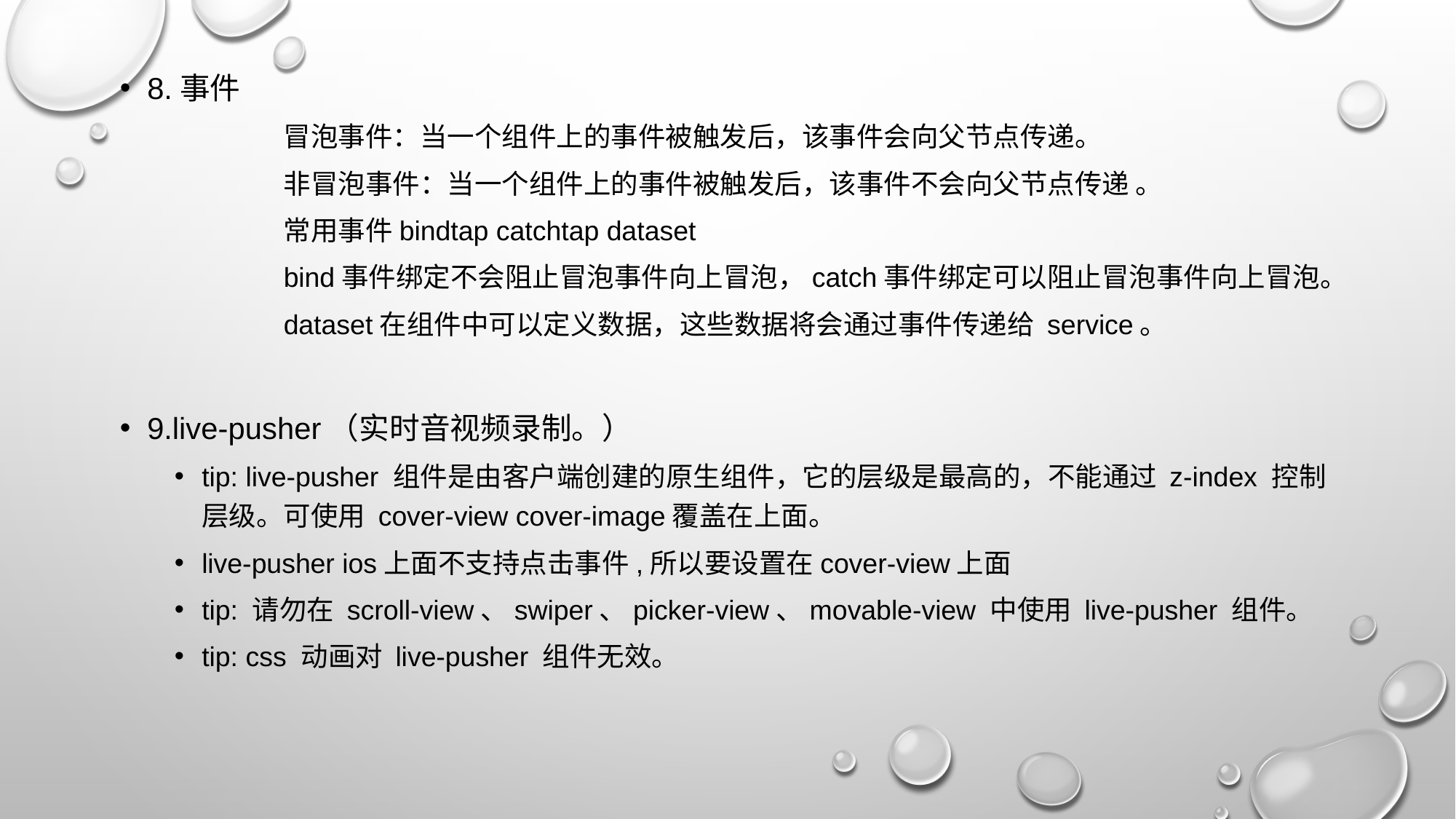

8.事件
	冒泡事件：当一个组件上的事件被触发后，该事件会向父节点传递。
	非冒泡事件：当一个组件上的事件被触发后，该事件不会向父节点传递 。
	常用事件bindtap catchtap dataset
	bind事件绑定不会阻止冒泡事件向上冒泡，catch事件绑定可以阻止冒泡事件向上冒泡。
	dataset在组件中可以定义数据，这些数据将会通过事件传递给 service。

9.live-pusher（实时音视频录制。）
tip: live-pusher 组件是由客户端创建的原生组件，它的层级是最高的，不能通过 z-index 控制层级。可使用 cover-view cover-image覆盖在上面。
live-pusher ios上面不支持点击事件,所以要设置在cover-view上面
tip: 请勿在 scroll-view、swiper、picker-view、movable-view 中使用 live-pusher 组件。
tip: css 动画对 live-pusher 组件无效。